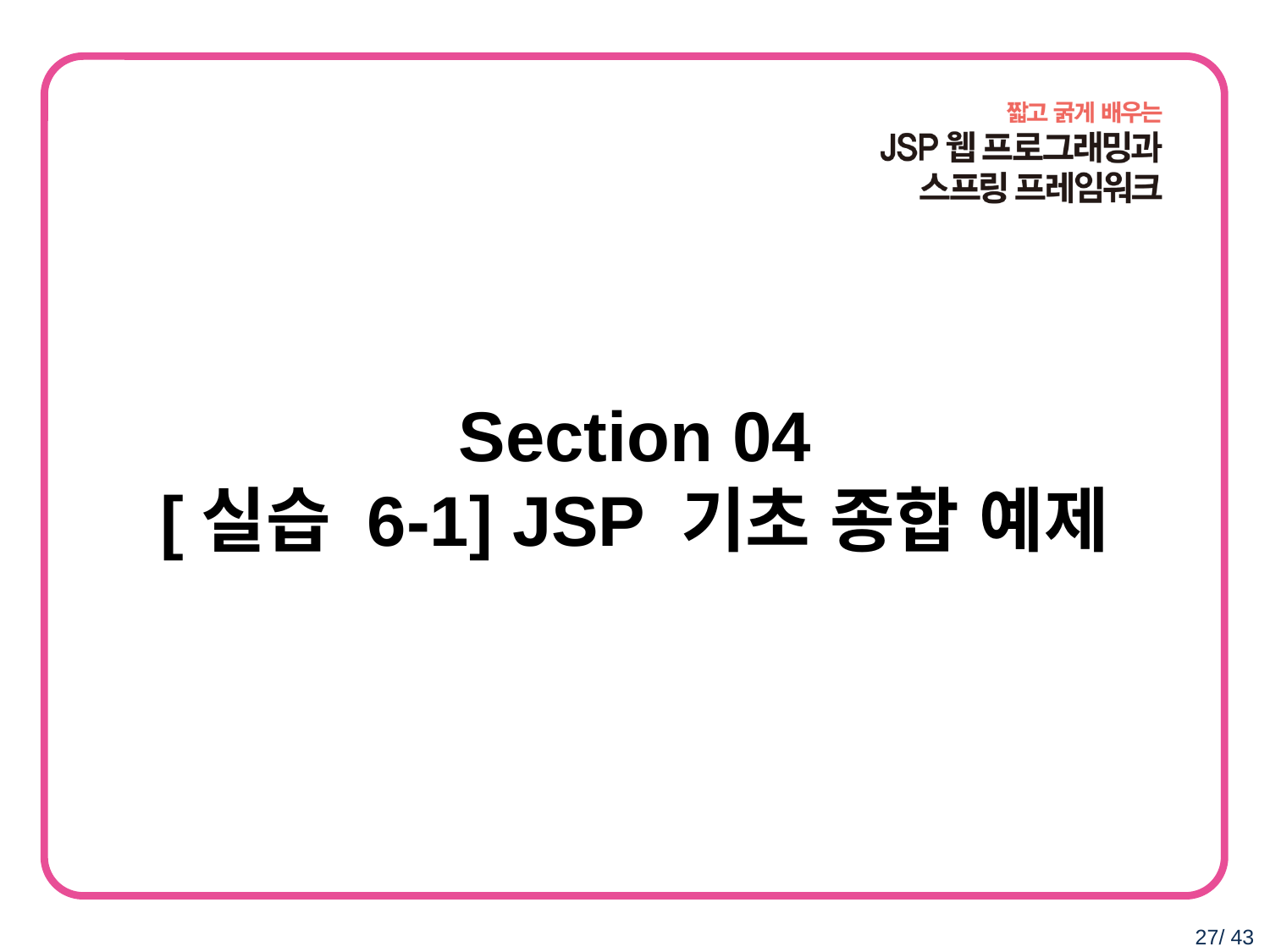

Section 04
[실습 6-1] JSP 기초 종합 예제